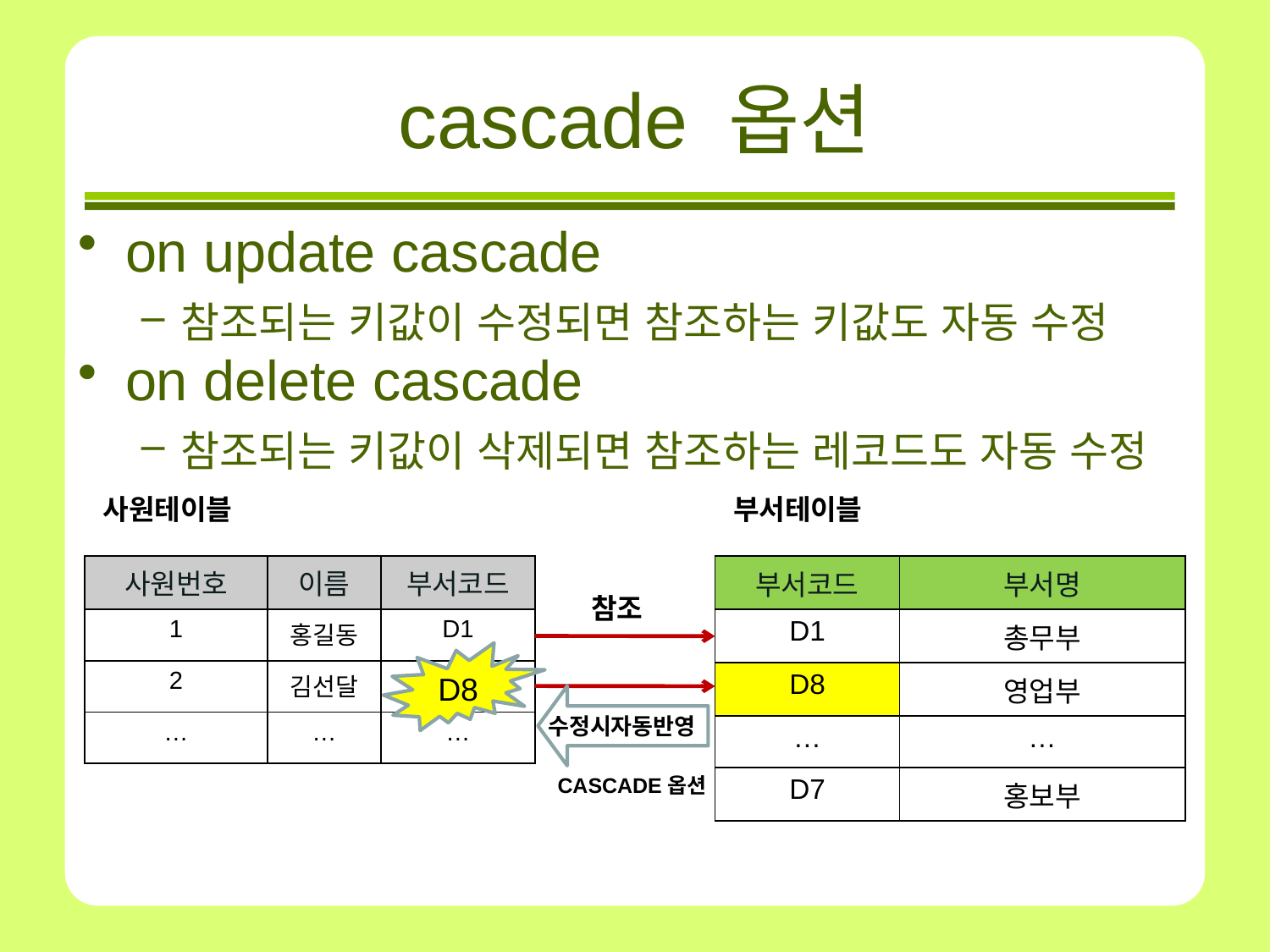

# cascade 옵션
on update cascade
참조되는 키값이 수정되면 참조하는 키값도 자동 수정
on delete cascade
참조되는 키값이 삭제되면 참조하는 레코드도 자동 수정

사원테이블
부서테이블
| 사원번호 | 이름 | 부서코드 |
| --- | --- | --- |
| 1 | 홍길동 | D1 |
| 2 | 김선달 |  |
| … | … | … |
| 부서코드 | 부서명 |
| --- | --- |
| D1 | 총무부 |
| D8 | 영업부 |
| … | … |
| D7 | 홍보부 |
참조
D8

수정시자동반영
CASCADE옵션